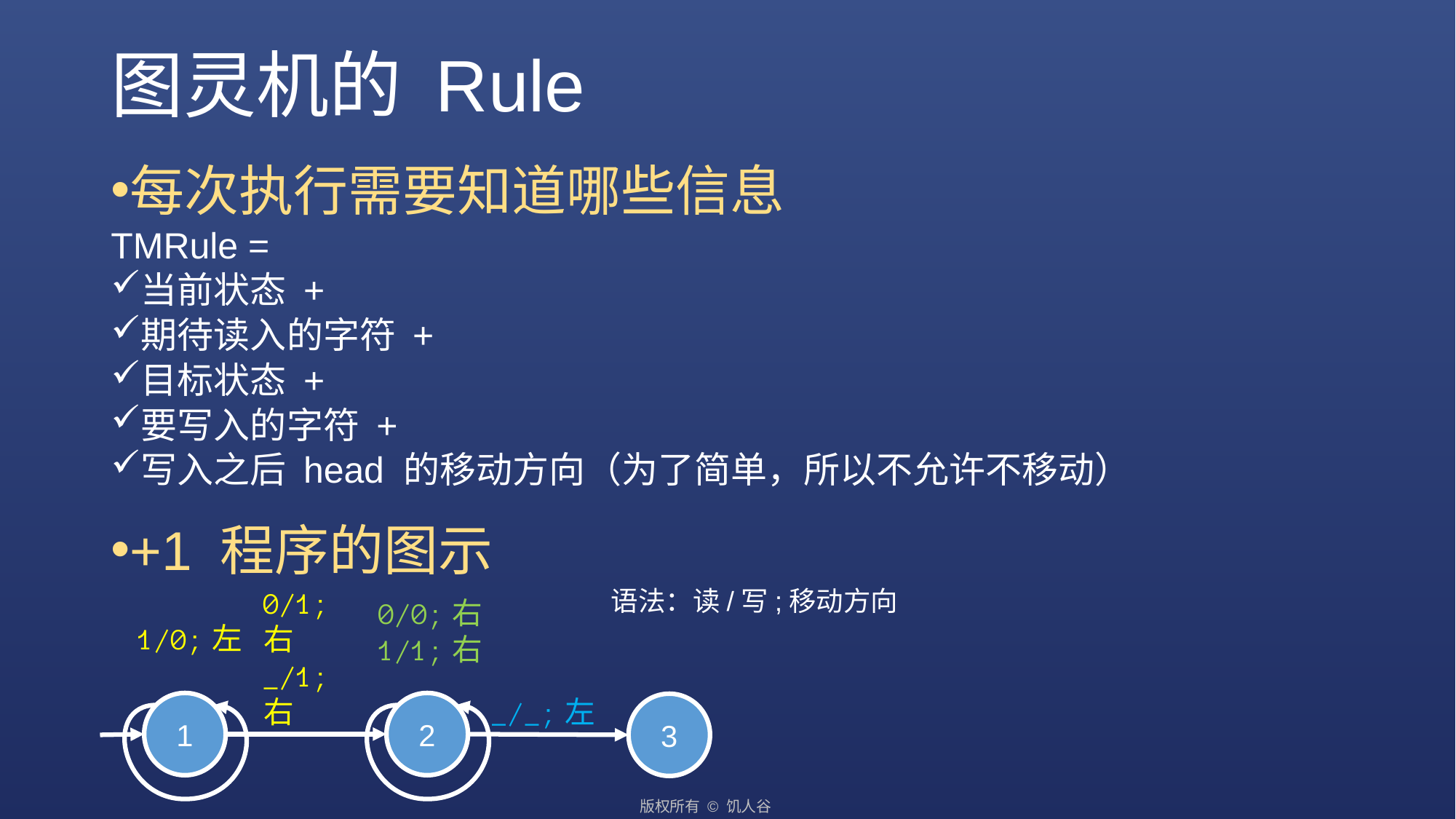

# 图灵机的 Rule
每次执行需要知道哪些信息
TMRule =
当前状态 +
期待读入的字符 +
目标状态 +
要写入的字符 +
写入之后 head 的移动方向（为了简单，所以不允许不移动）
+1 程序的图示

语法：读/写;移动方向
0/0;右
1/1;右
1/0;左
0/1;右
_/1;右
_/_;左
1
2
3